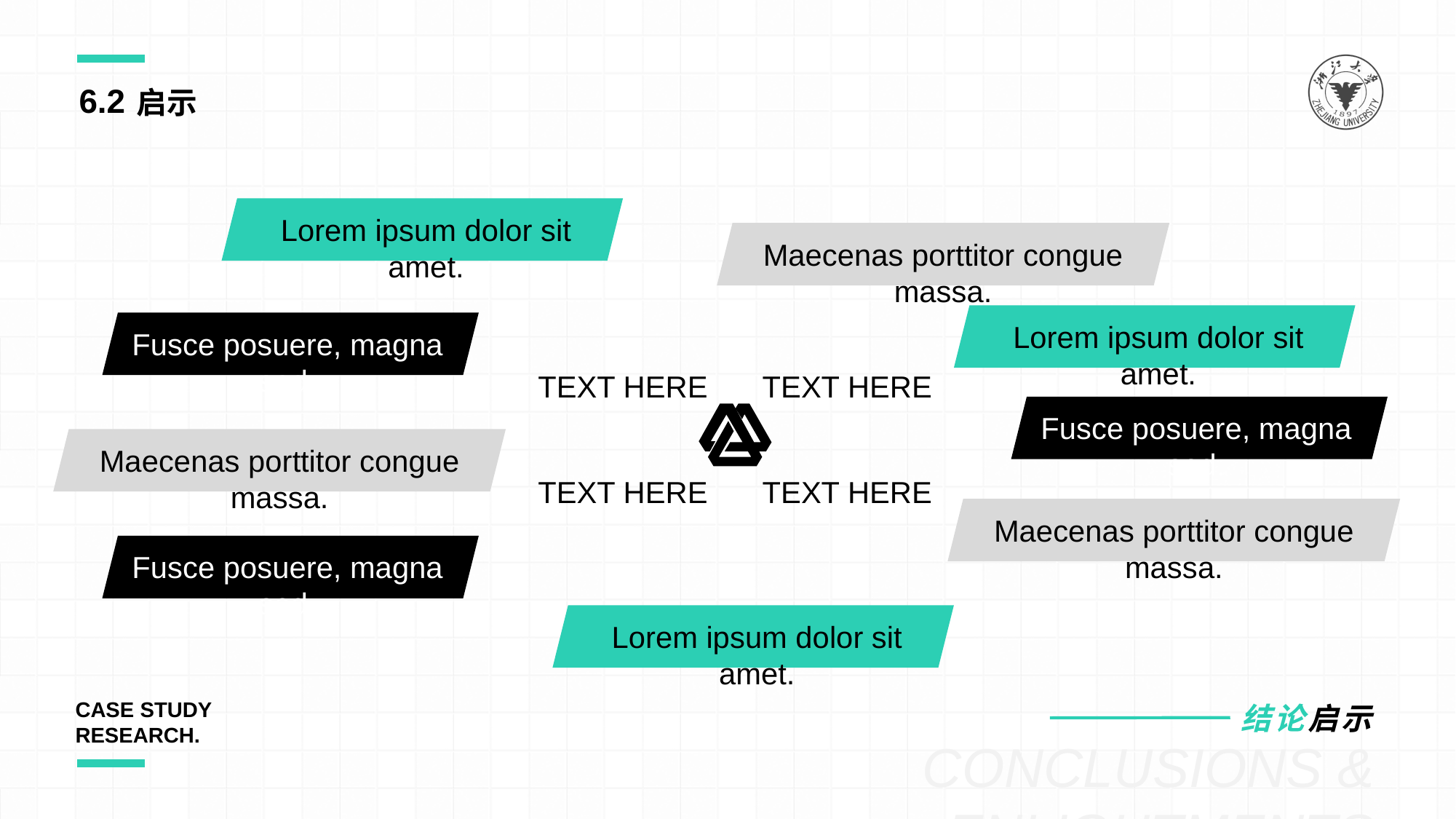

6.2
启示

Lorem ipsum dolor sit amet.

Maecenas porttitor congue massa.

Lorem ipsum dolor sit amet.

Fusce posuere, magna sed.
TEXT HERE
TEXT HERE

Fusce posuere, magna sed.

Maecenas porttitor congue massa.
TEXT HERE
TEXT HERE

Maecenas porttitor congue massa.

Fusce posuere, magna sed.

Lorem ipsum dolor sit amet.
CASE STUDY
RESEARCH.
结论启示
CONCLUSIONS & ENLIGHTMENTS